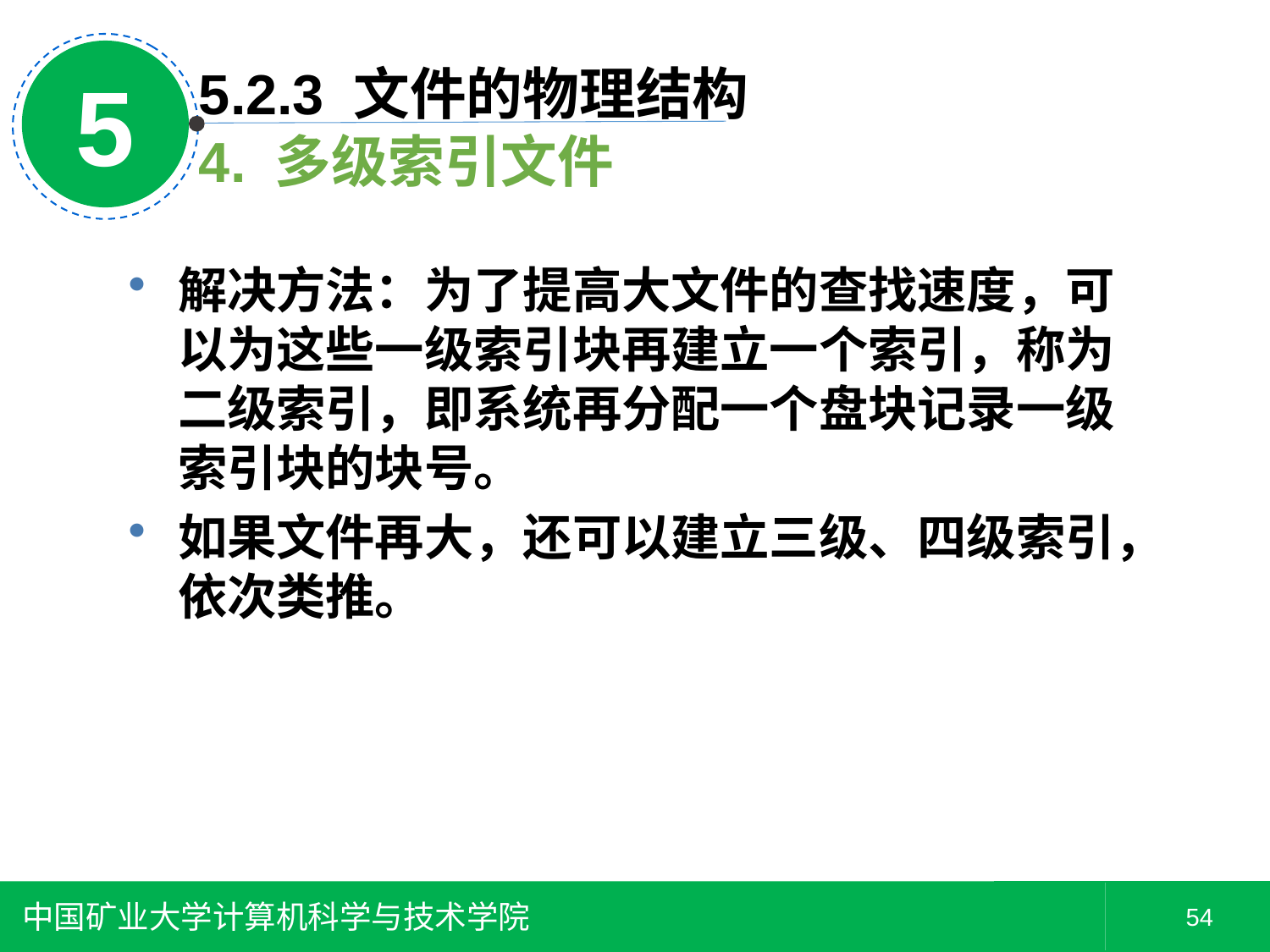

5
5.2.3 文件的物理结构
4. 多级索引文件

解决方法：为了提高大文件的查找速度，可以为这些一级索引块再建立一个索引，称为二级索引，即系统再分配一个盘块记录一级索引块的块号。
如果文件再大，还可以建立三级、四级索引，依次类推。